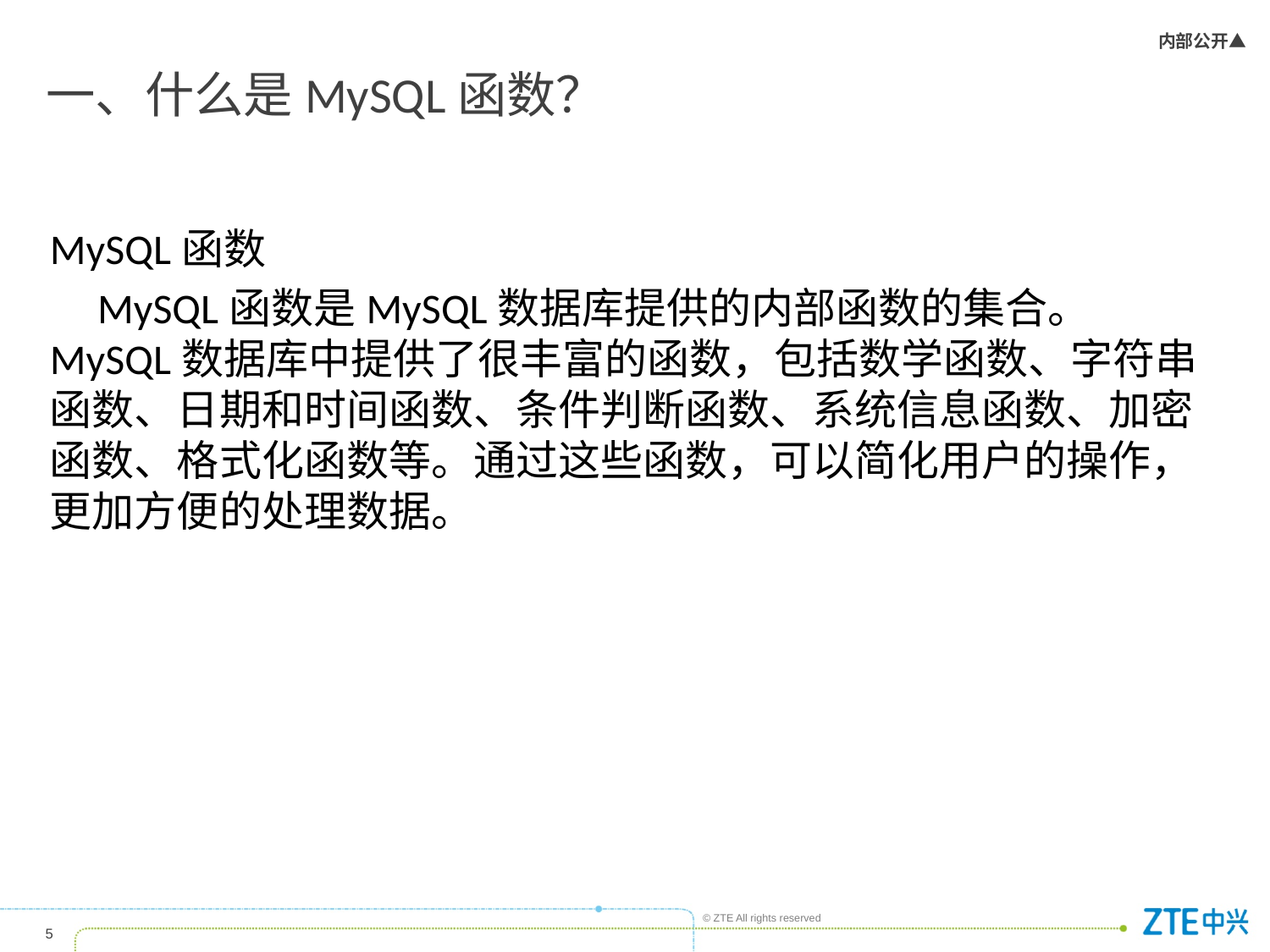

# 一、什么是MySQL函数？
MySQL函数
     MySQL函数是MySQL数据库提供的内部函数的集合。	MySQL数据库中提供了很丰富的函数，包括数学函数、字符串函数、日期和时间函数、条件判断函数、系统信息函数、加密函数、格式化函数等。通过这些函数，可以简化用户的操作，更加方便的处理数据。